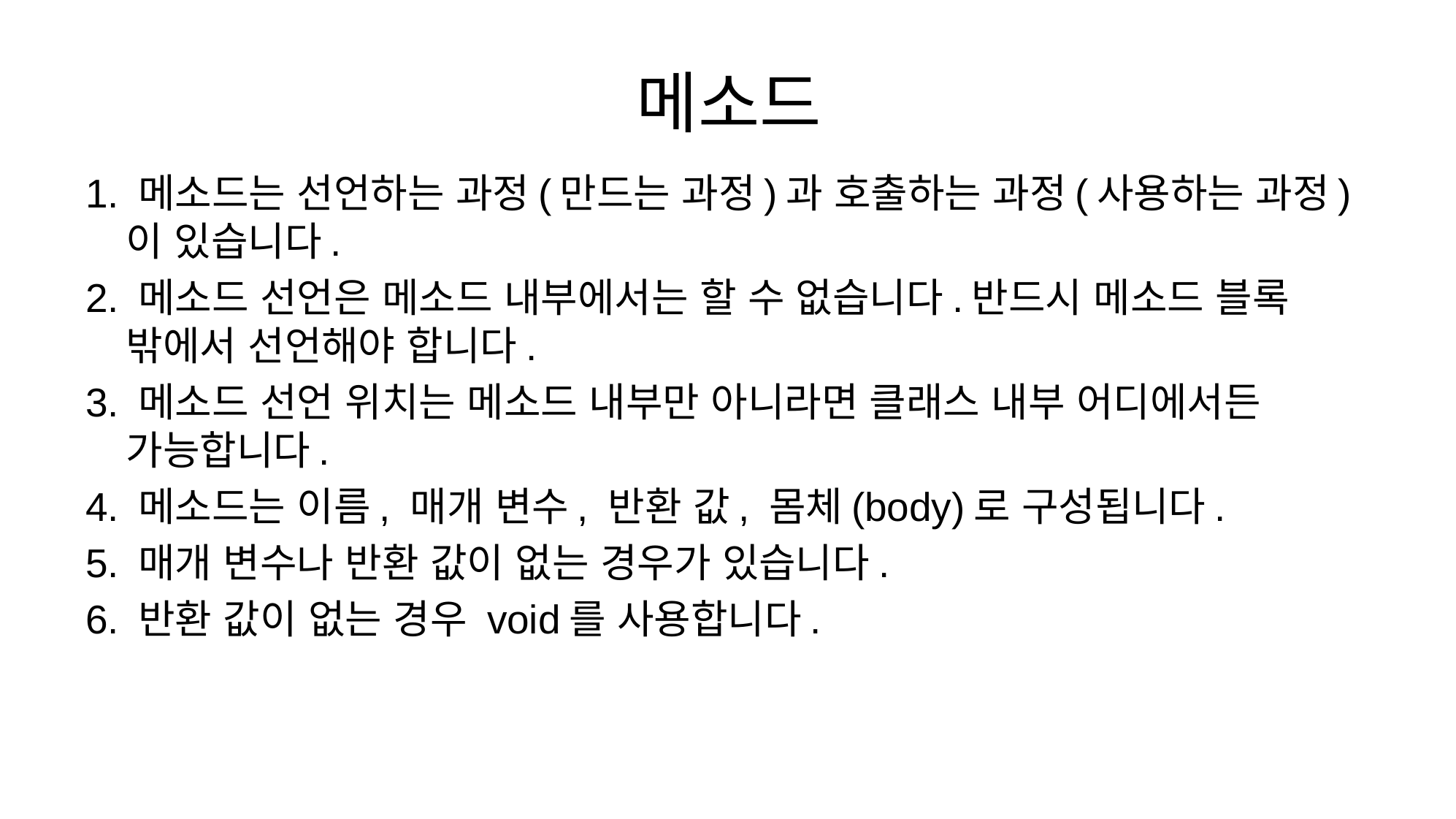

# 메소드
1. 메소드는 선언하는 과정(만드는 과정)과 호출하는 과정(사용하는 과정)이 있습니다.
2. 메소드 선언은 메소드 내부에서는 할 수 없습니다.반드시 메소드 블록 밖에서 선언해야 합니다.
3. 메소드 선언 위치는 메소드 내부만 아니라면 클래스 내부 어디에서든 가능합니다.
4. 메소드는 이름, 매개 변수, 반환 값, 몸체(body)로 구성됩니다.
5. 매개 변수나 반환 값이 없는 경우가 있습니다.
6. 반환 값이 없는 경우 void를 사용합니다.